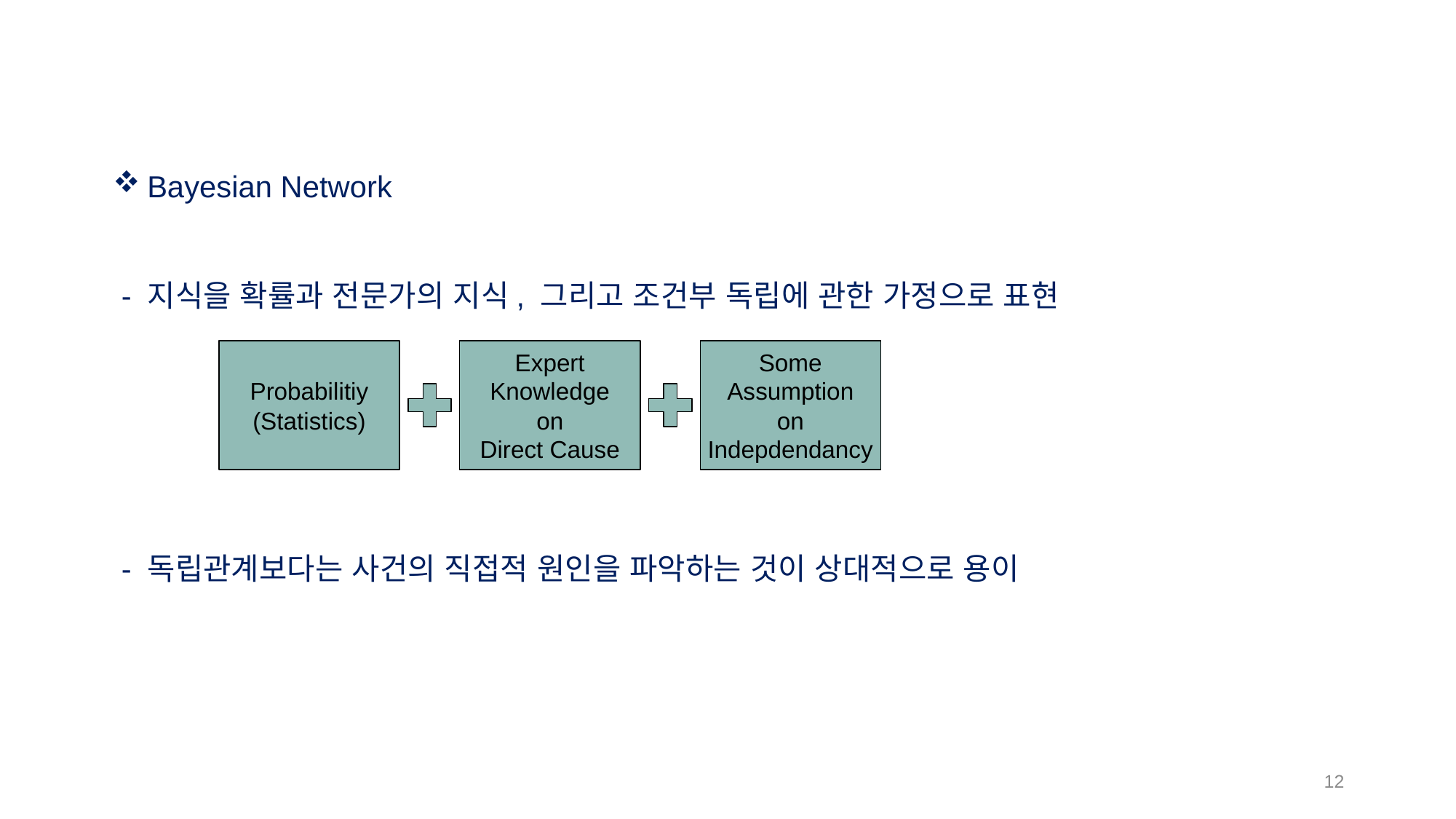

Bayesian Network

 - 지식을 확률과 전문가의 지식, 그리고 조건부 독립에 관한 가정으로 표현

 - 독립관계보다는 사건의 직접적 원인을 파악하는 것이 상대적으로 용이
Probabilitiy
(Statistics)
Expert
Knowledge
on
Direct Cause
Some
Assumption
on
Indepdendancy

12